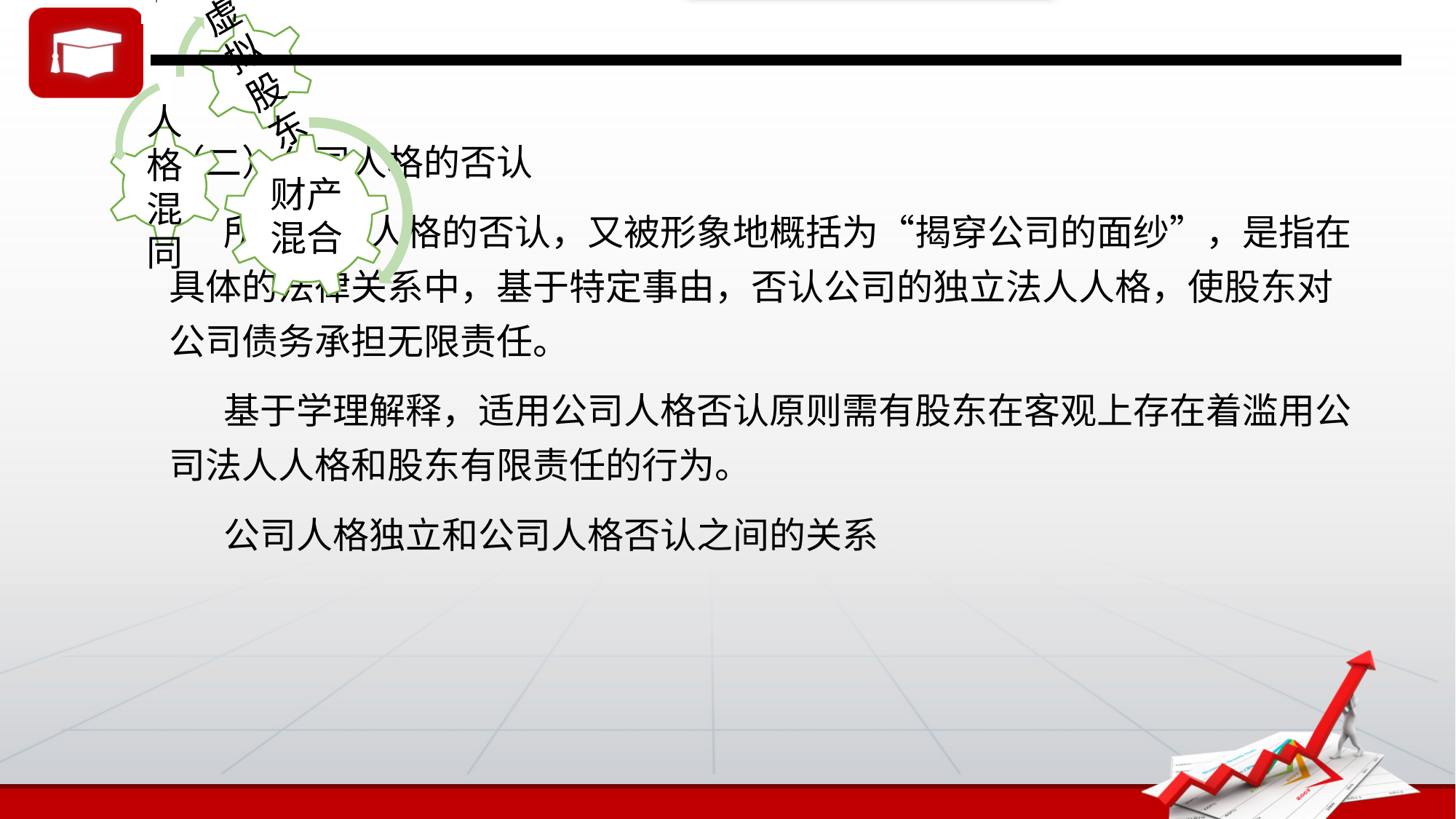

（二）公司人格的否认
所谓公司人格的否认，又被形象地概括为“揭穿公司的面纱”，是指在具体的法律关系中，基于特定事由，否认公司的独立法人人格，使股东对公司债务承担无限责任。
基于学理解释，适用公司人格否认原则需有股东在客观上存在着滥用公司法人人格和股东有限责任的行为。
公司人格独立和公司人格否认之间的关系

财产混合
人格混同
虚拟股东